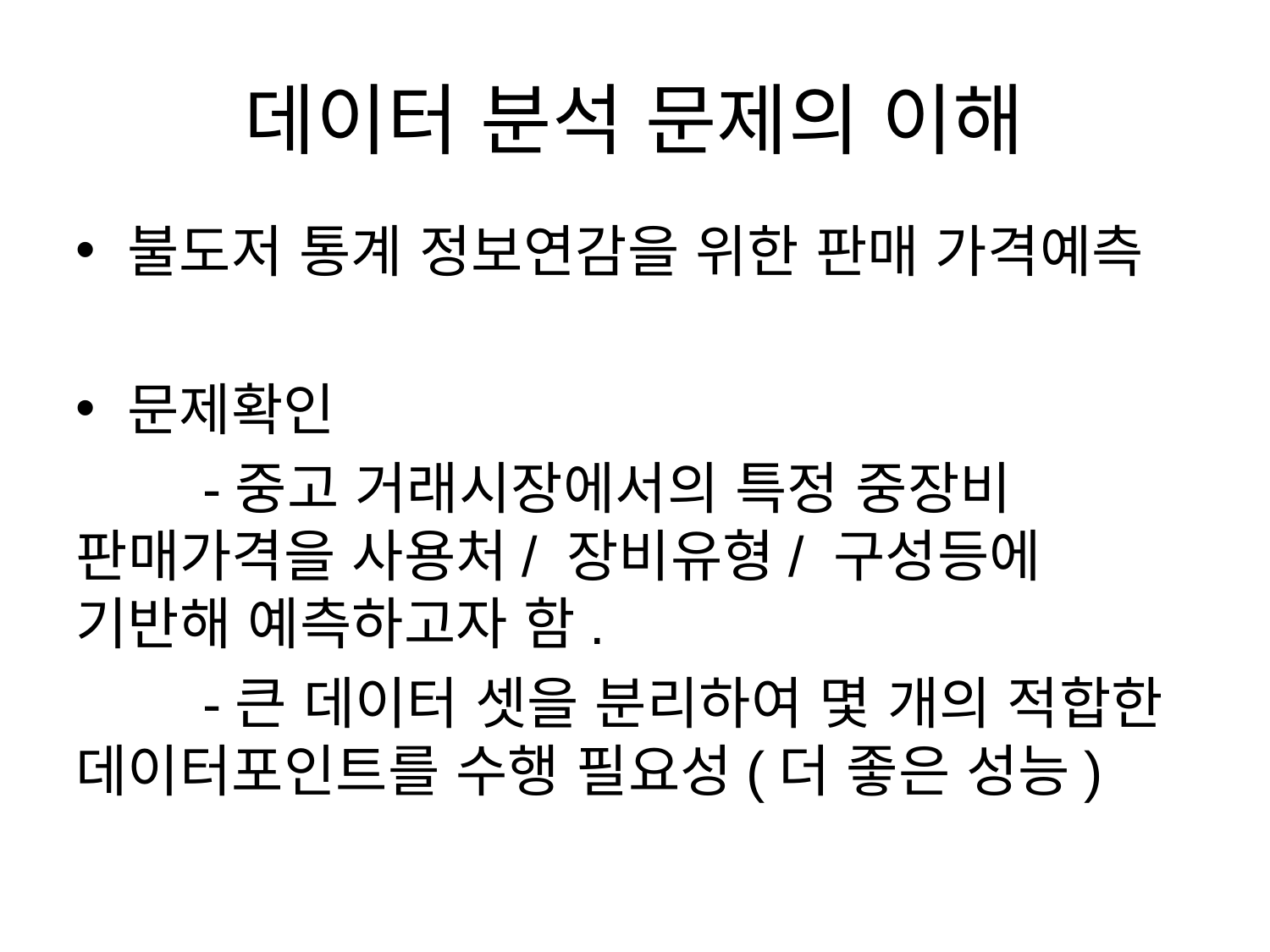

# 데이터 분석 문제의 이해
불도저 통계 정보연감을 위한 판매 가격예측

문제확인
 	-중고 거래시장에서의 특정 중장비 판매가격을 사용처/ 장비유형/ 구성등에 기반해 예측하고자 함.
	-큰 데이터 셋을 분리하여 몇 개의 적합한 데이터포인트를 수행 필요성(더 좋은 성능)